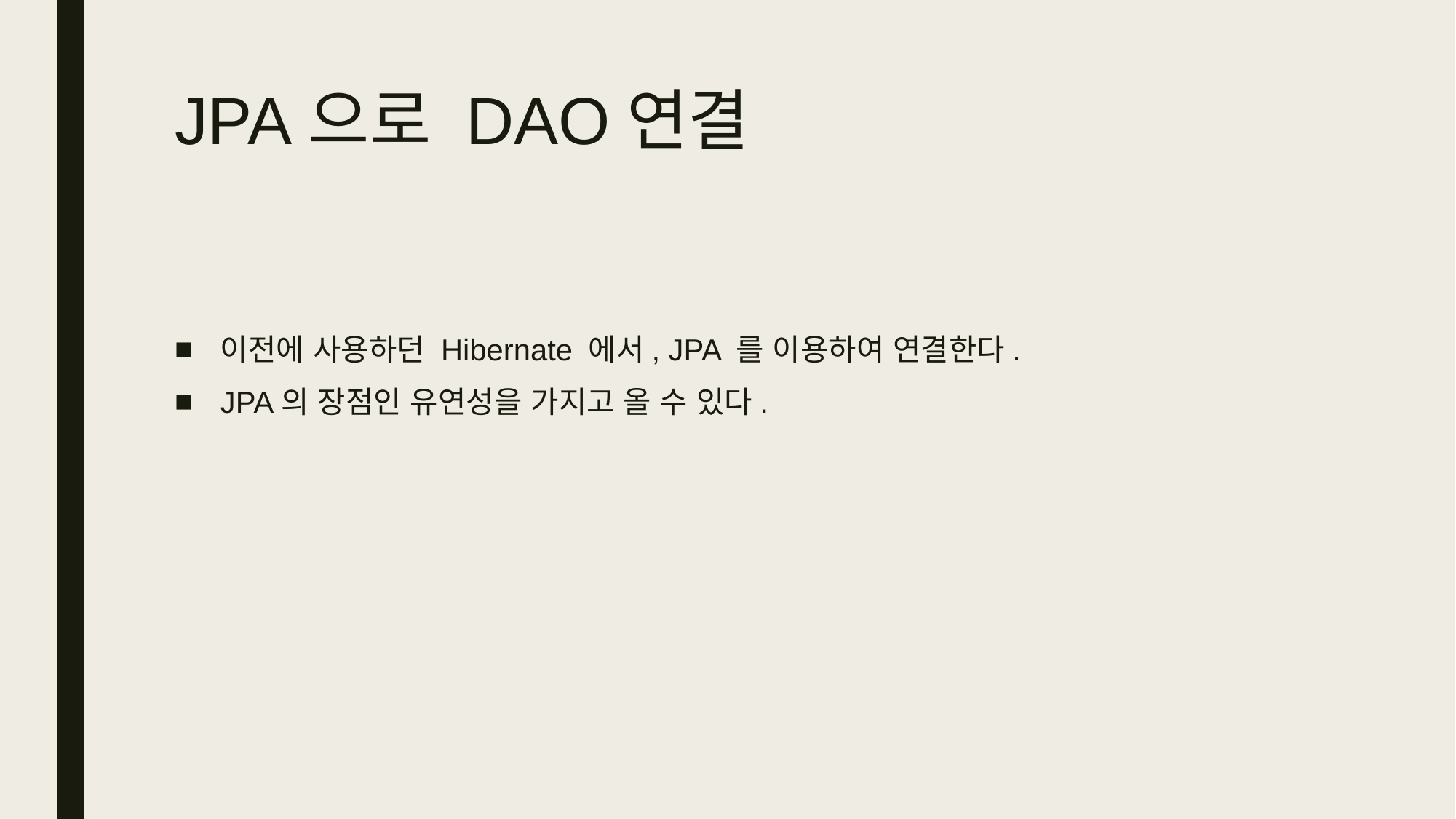

# JPA으로 DAO연결

이전에 사용하던 Hibernate 에서, JPA 를 이용하여 연결한다.
JPA의 장점인 유연성을 가지고 올 수 있다.